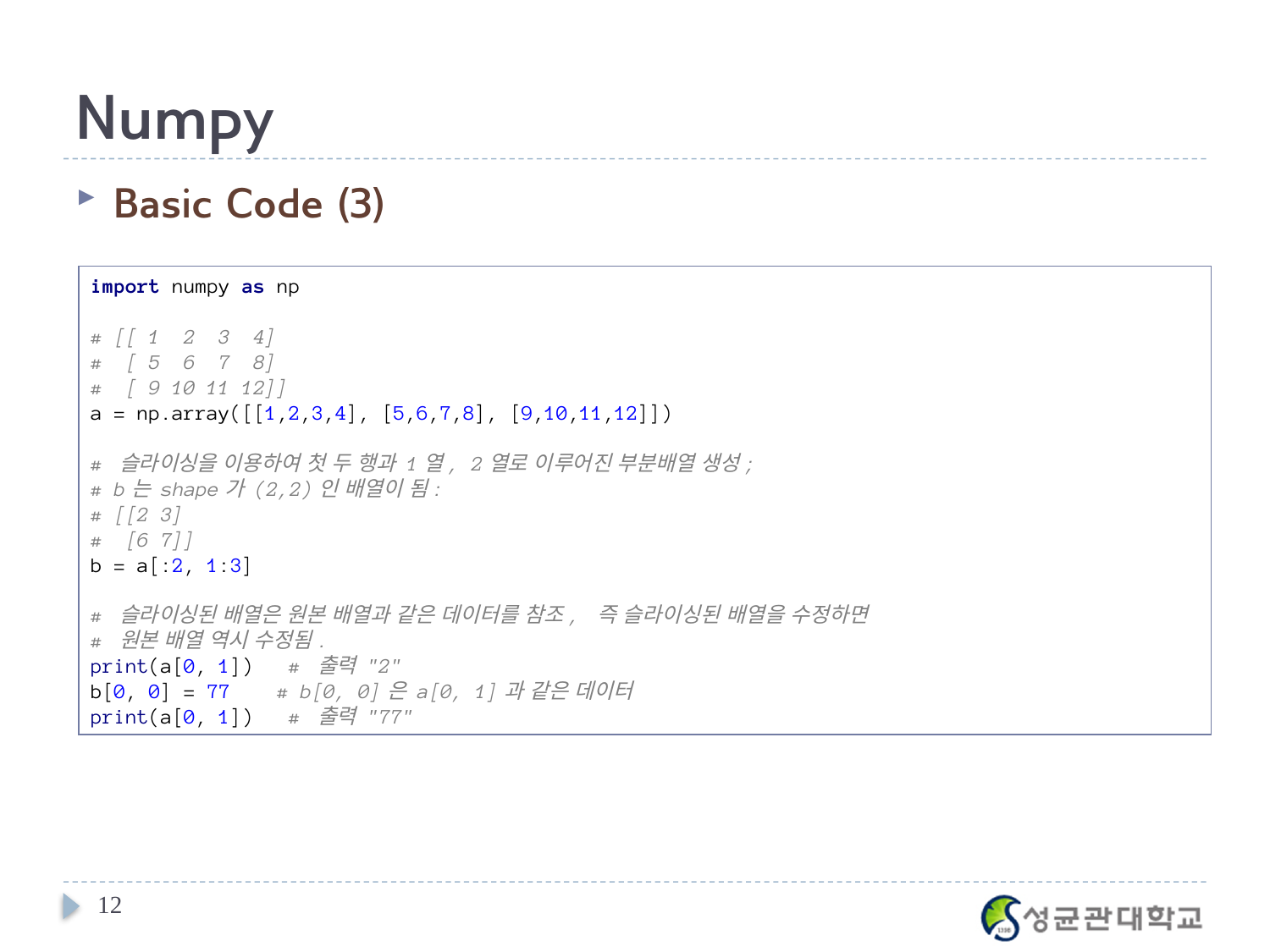

# Numpy
Basic Code (3)
import numpy as np
# [[ 1  2  3  4]
#  [ 5  6  7  8]
#  [ 9 10 11 12]]
a = np.array([[1,2,3,4], [5,6,7,8], [9,10,11,12]])
# 슬라이싱을 이용하여 첫 두 행과 1열, 2열로 이루어진 부분배열 생성;
# b는 shape가 (2,2)인 배열이 됨:
# [[2 3]
#  [6 7]]
b = a[:2, 1:3]
# 슬라이싱된 배열은 원본 배열과 같은 데이터를 참조, 즉 슬라이싱된 배열을 수정하면
# 원본 배열 역시 수정됨.
print(a[0, 1])   # 출력 "2"
b[0, 0] = 77    # b[0, 0]은 a[0, 1]과 같은 데이터
print(a[0, 1])   # 출력 "77"
12